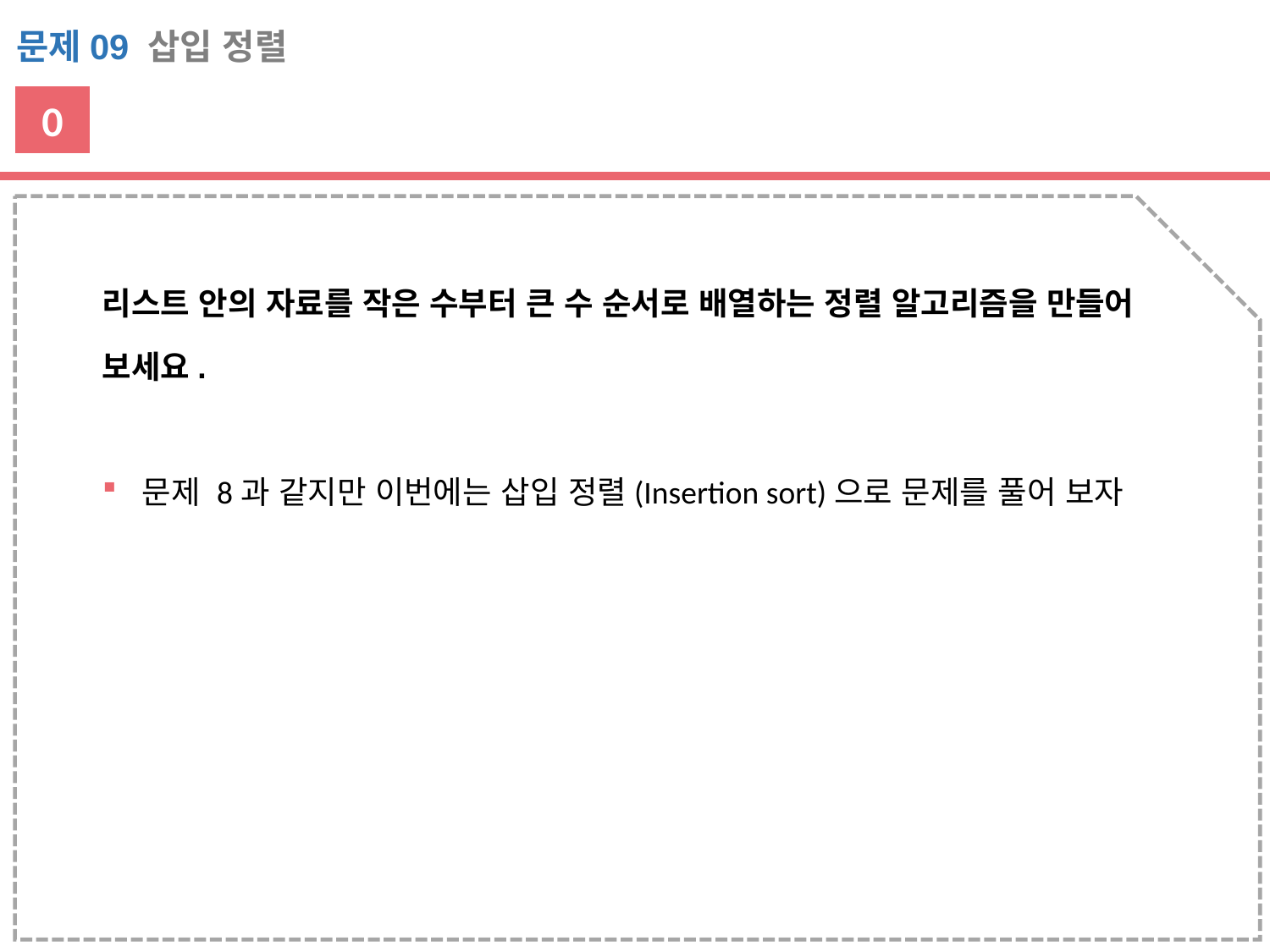

문제09 삽입 정렬
0

리스트 안의 자료를 작은 수부터 큰 수 순서로 배열하는 정렬 알고리즘을 만들어 보세요.

문제 8과 같지만 이번에는 삽입 정렬(Insertion sort)으로 문제를 풀어 보자